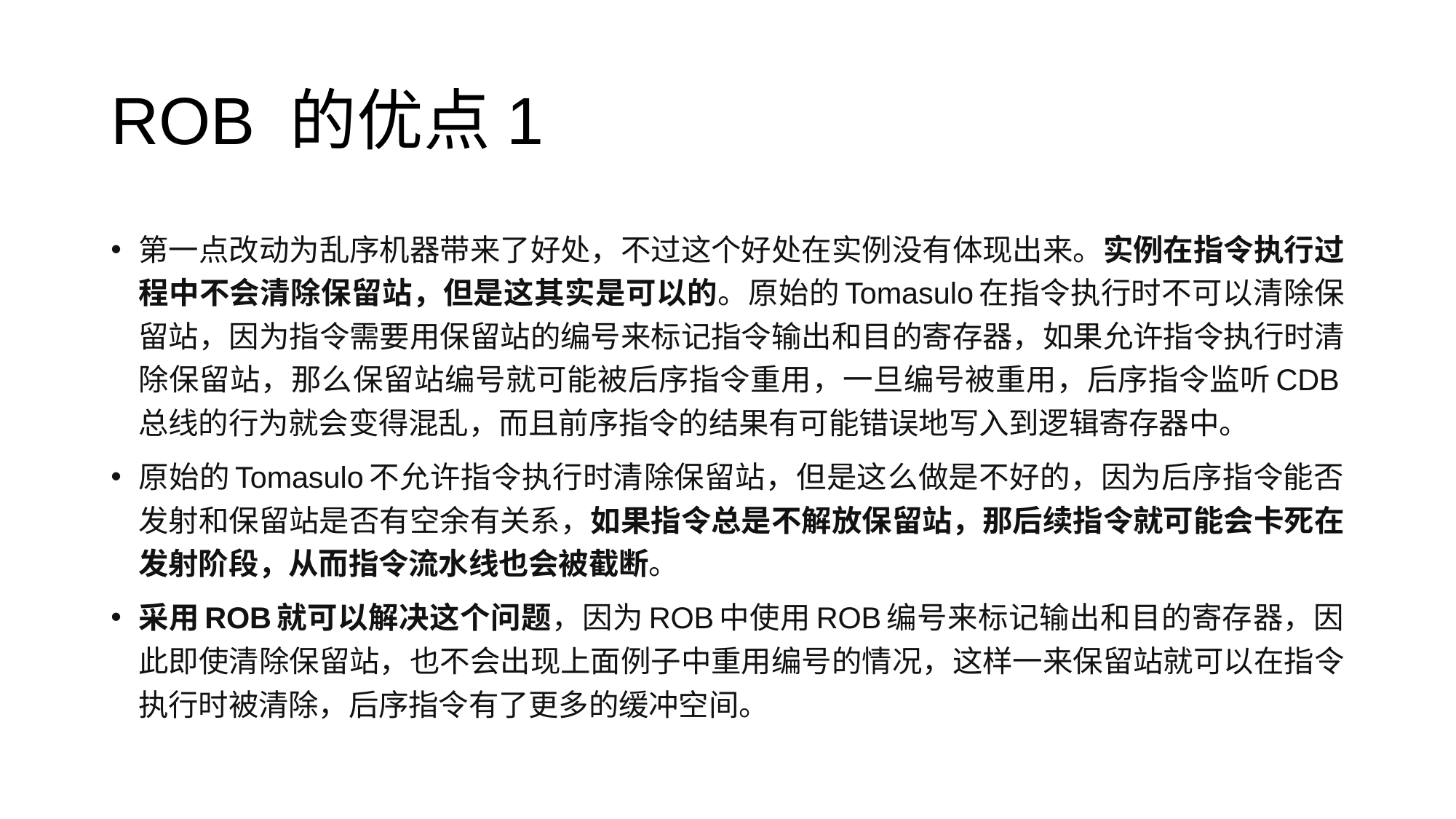

# ROB 的优点1
第一点改动为乱序机器带来了好处，不过这个好处在实例没有体现出来。实例在指令执行过程中不会清除保留站，但是这其实是可以的。原始的Tomasulo在指令执行时不可以清除保留站，因为指令需要用保留站的编号来标记指令输出和目的寄存器，如果允许指令执行时清除保留站，那么保留站编号就可能被后序指令重用，一旦编号被重用，后序指令监听CDB总线的行为就会变得混乱，而且前序指令的结果有可能错误地写入到逻辑寄存器中。
原始的Tomasulo不允许指令执行时清除保留站，但是这么做是不好的，因为后序指令能否发射和保留站是否有空余有关系，如果指令总是不解放保留站，那后续指令就可能会卡死在发射阶段，从而指令流水线也会被截断。
采用ROB就可以解决这个问题，因为ROB中使用ROB编号来标记输出和目的寄存器，因此即使清除保留站，也不会出现上面例子中重用编号的情况，这样一来保留站就可以在指令执行时被清除，后序指令有了更多的缓冲空间。